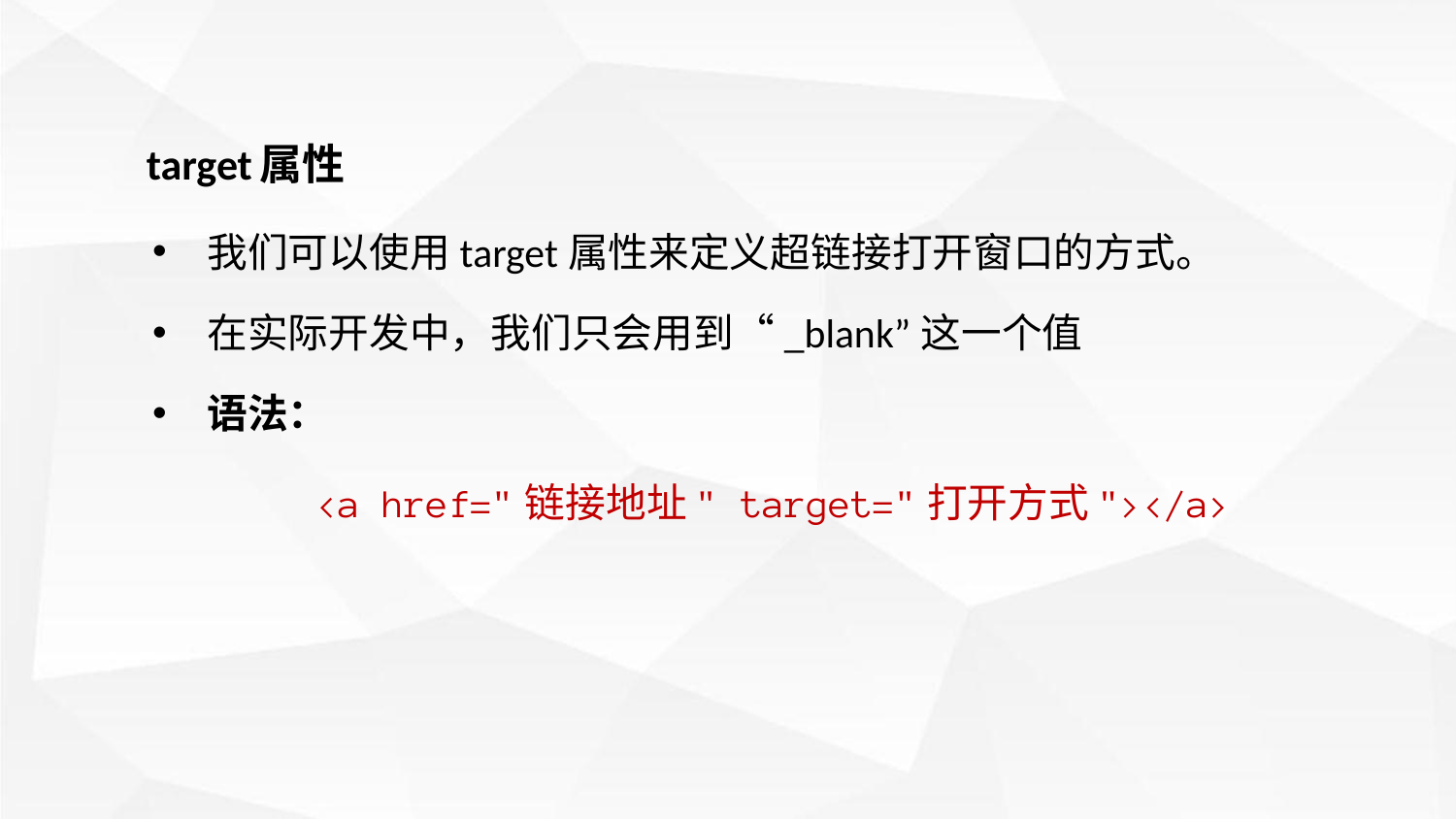

target属性
我们可以使用target属性来定义超链接打开窗口的方式。
在实际开发中，我们只会用到“_blank”这一个值
语法：
<a href="链接地址" target="打开方式"></a>